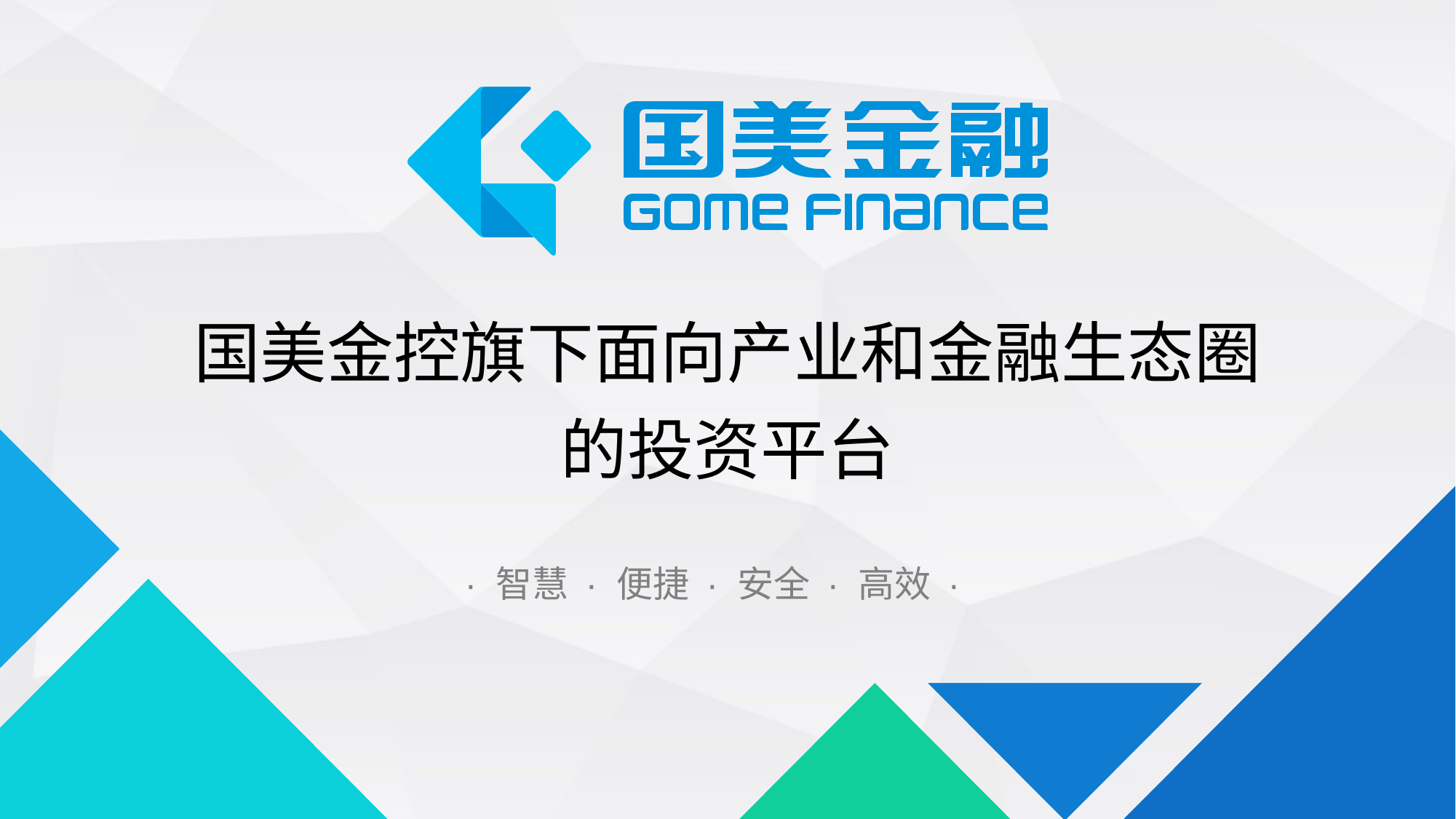

# 国美金控旗下面向产业和金融生态圈的投资平台

· 智慧 · 便捷 · 安全 · 高效 ·